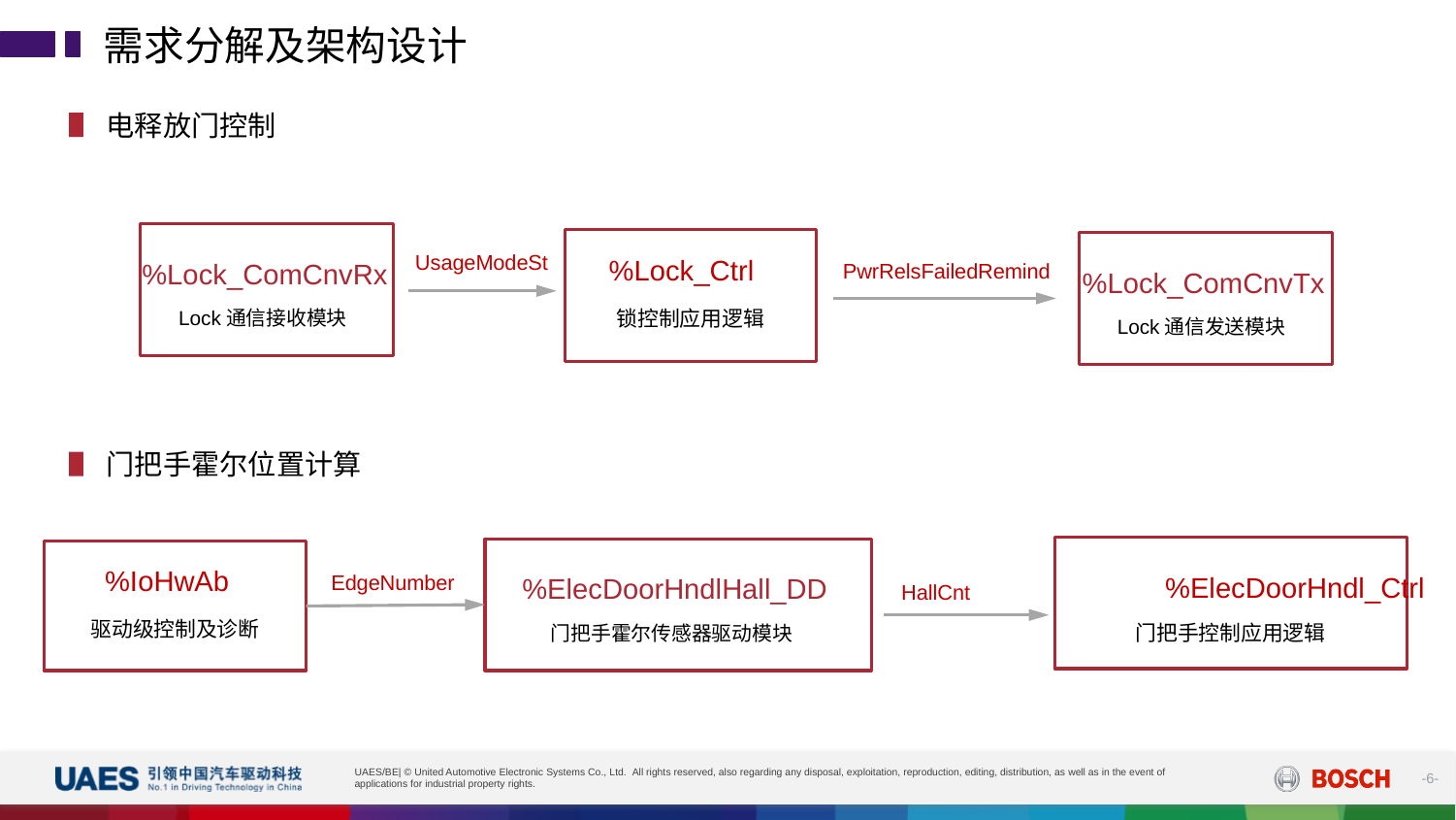

需求分解及架构设计

电释放门控制

%Lock_ComCnvRx
Lock通信接收模块

%Lock_Ctrl
锁控制应用逻辑

%Lock_ComCnvTx
Lock通信发送模块
UsageModeSt
PwrRelsFailedRemind
门把手霍尔位置计算

%ElecDoorHndl_Ctrl
门把手控制应用逻辑

%ElecDoorHndlHall_DD
门把手霍尔传感器驱动模块

%IoHwAb
驱动级控制及诊断
EdgeNumber
HallCnt